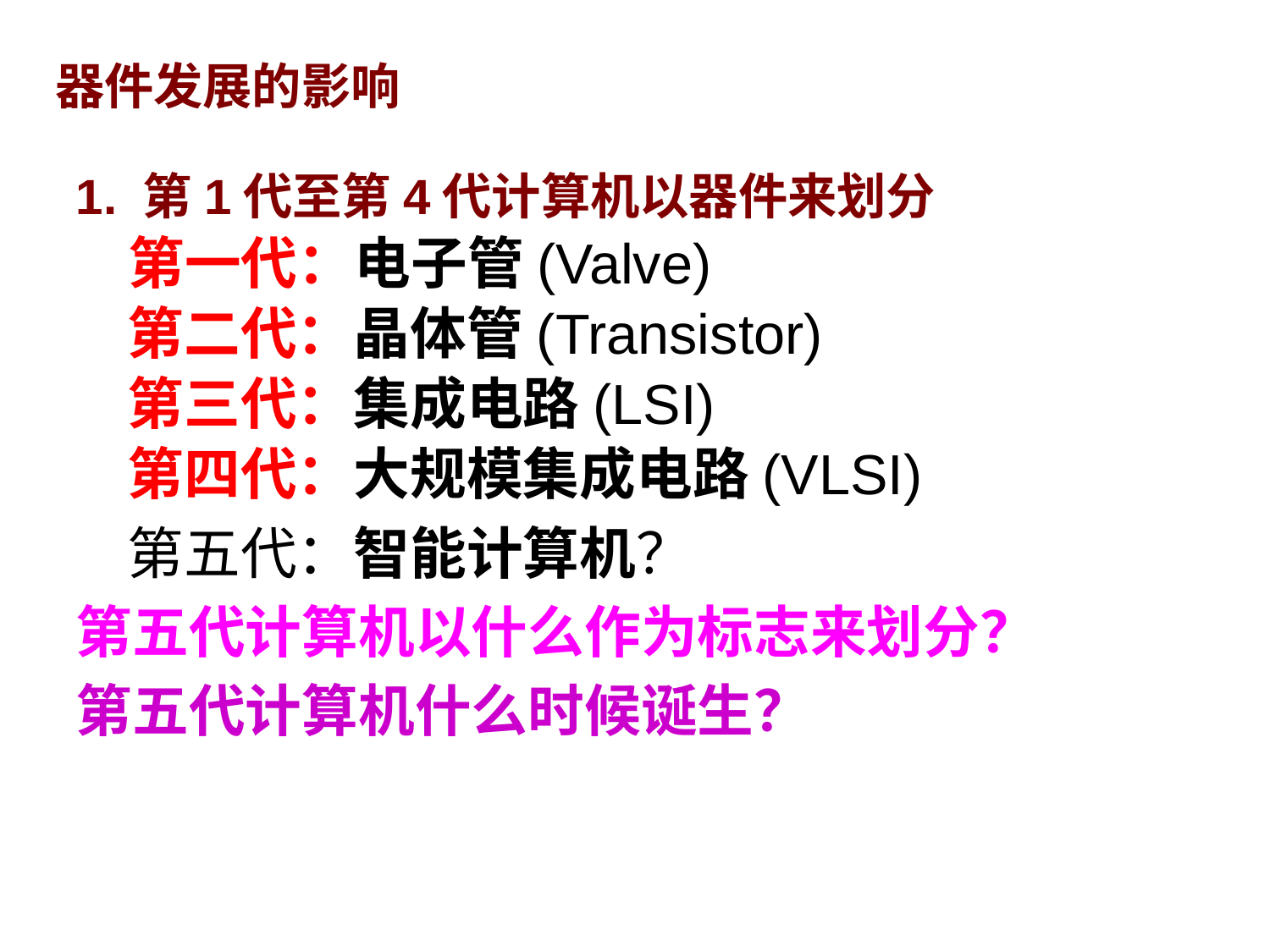

# 器件发展的影响
1. 第1代至第4代计算机以器件来划分
   第一代：电子管(Valve)
   第二代：晶体管(Transistor)
   第三代：集成电路(LSI)
   第四代：大规模集成电路(VLSI)
   第五代：智能计算机？
第五代计算机以什么作为标志来划分？
第五代计算机什么时候诞生？